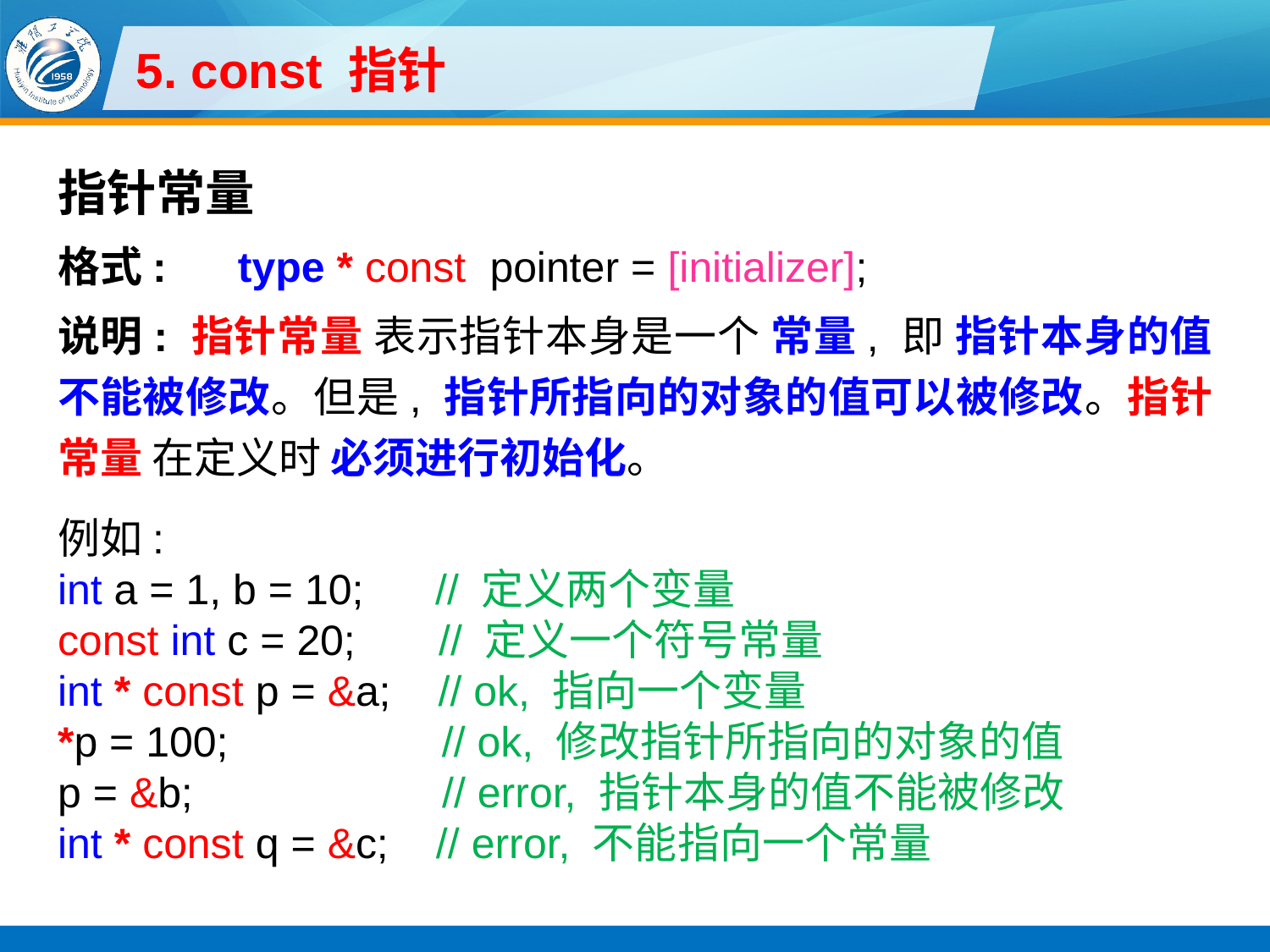

# 5. const 指针
指针常量
格式:      type * const  pointer = [initializer];
说明: 指针常量 表示指针本身是一个 常量, 即 指针本身的值不能被修改。但是, 指针所指向的对象的值可以被修改。指针常量 在定义时 必须进行初始化。
例如:
int a = 1, b = 10;      // 定义两个变量
const int c = 20;       // 定义一个符号常量
int * const p = &a;    // ok, 指向一个变量
*p = 100;                  // ok, 修改指针所指向的对象的值
p = &b;                     // error, 指针本身的值不能被修改
int * const q = &c;    // error, 不能指向一个常量